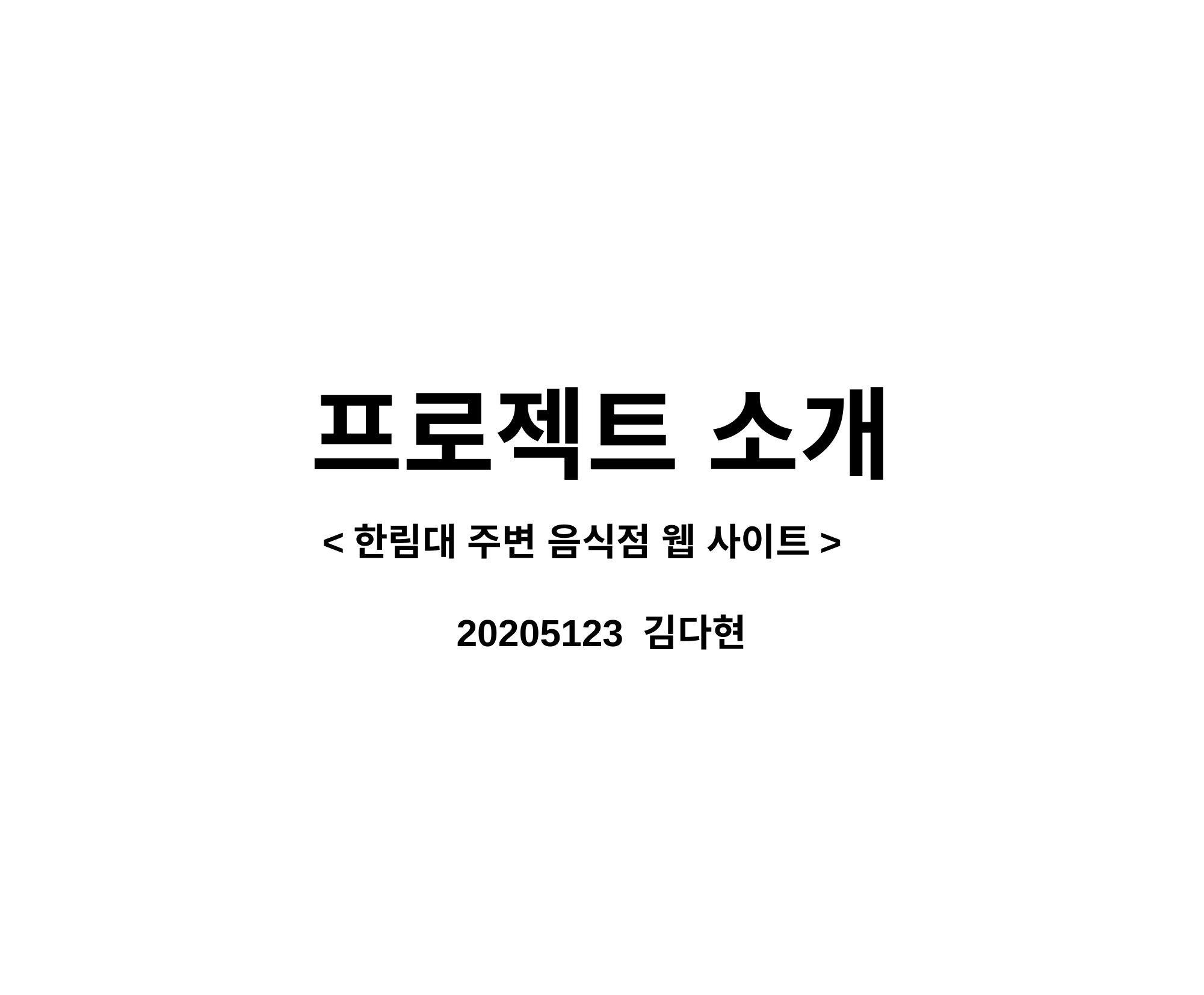

프로젝트 소개
<한림대 주변 음식점 웹 사이트>
20205123 김다현